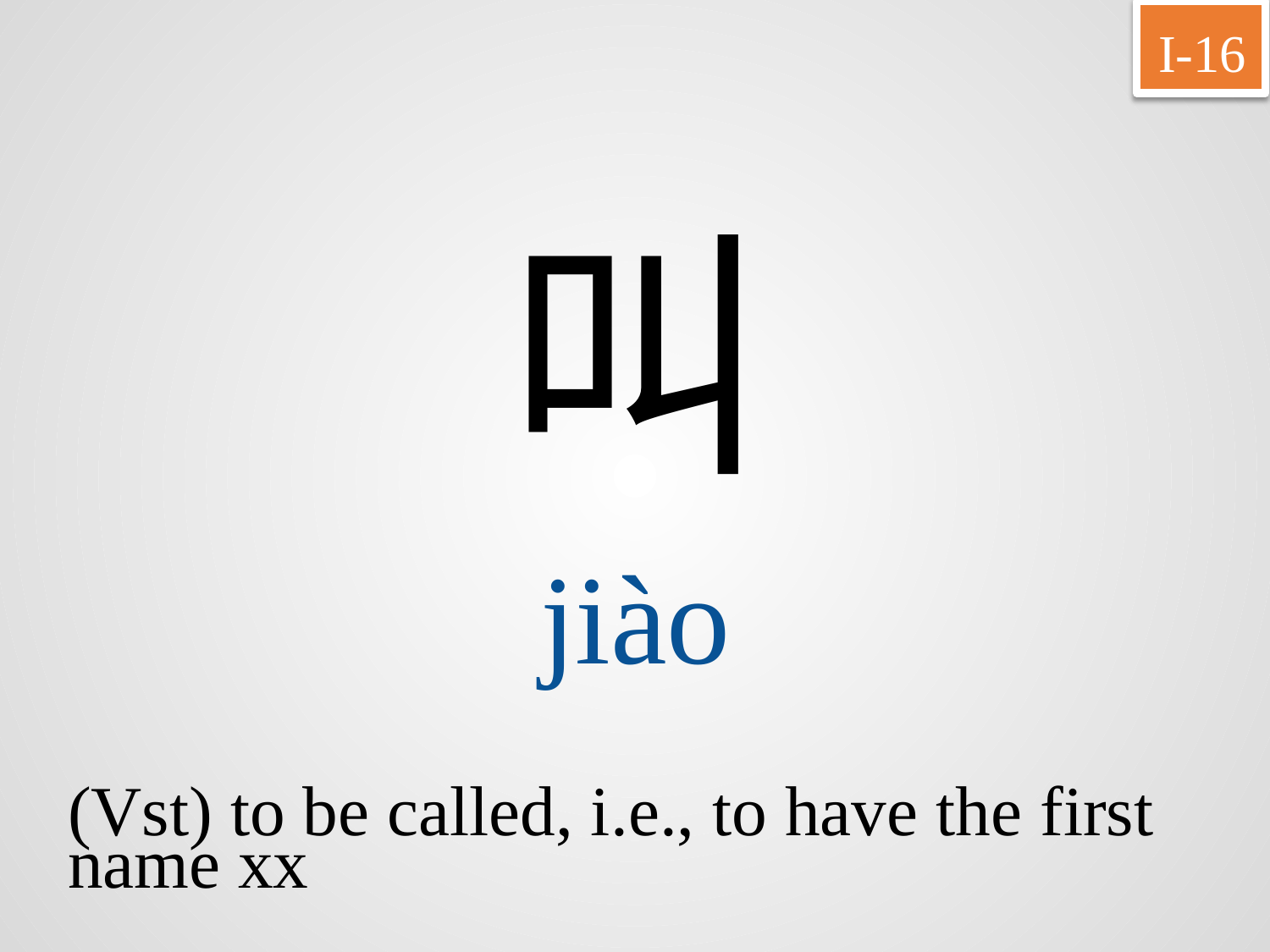

I-16

叫
jiào
(Vst) to be called, i.e., to have the first
name xx